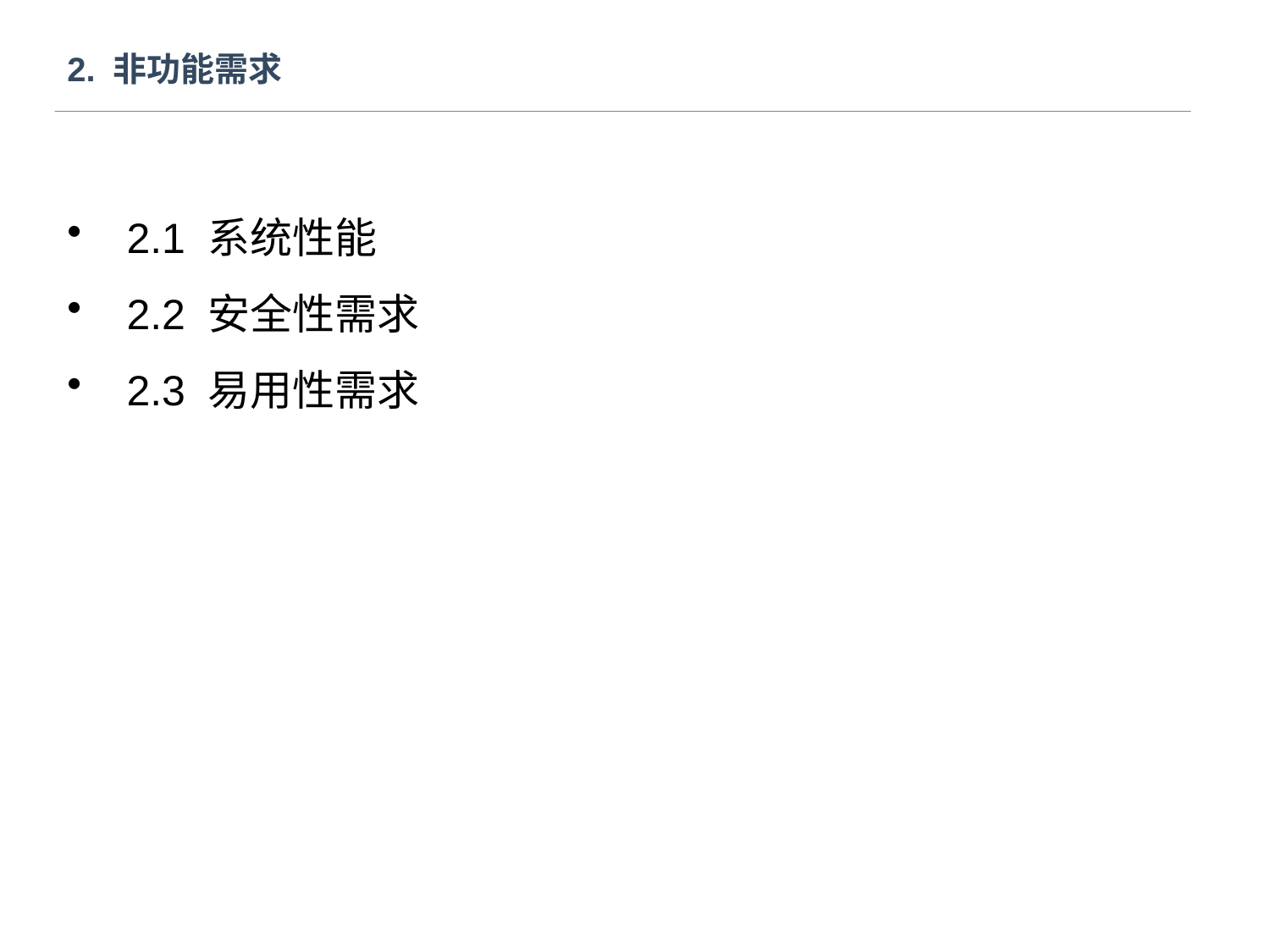

2. 非功能需求

 2.1 系统性能
 2.2 安全性需求
 2.3 易用性需求